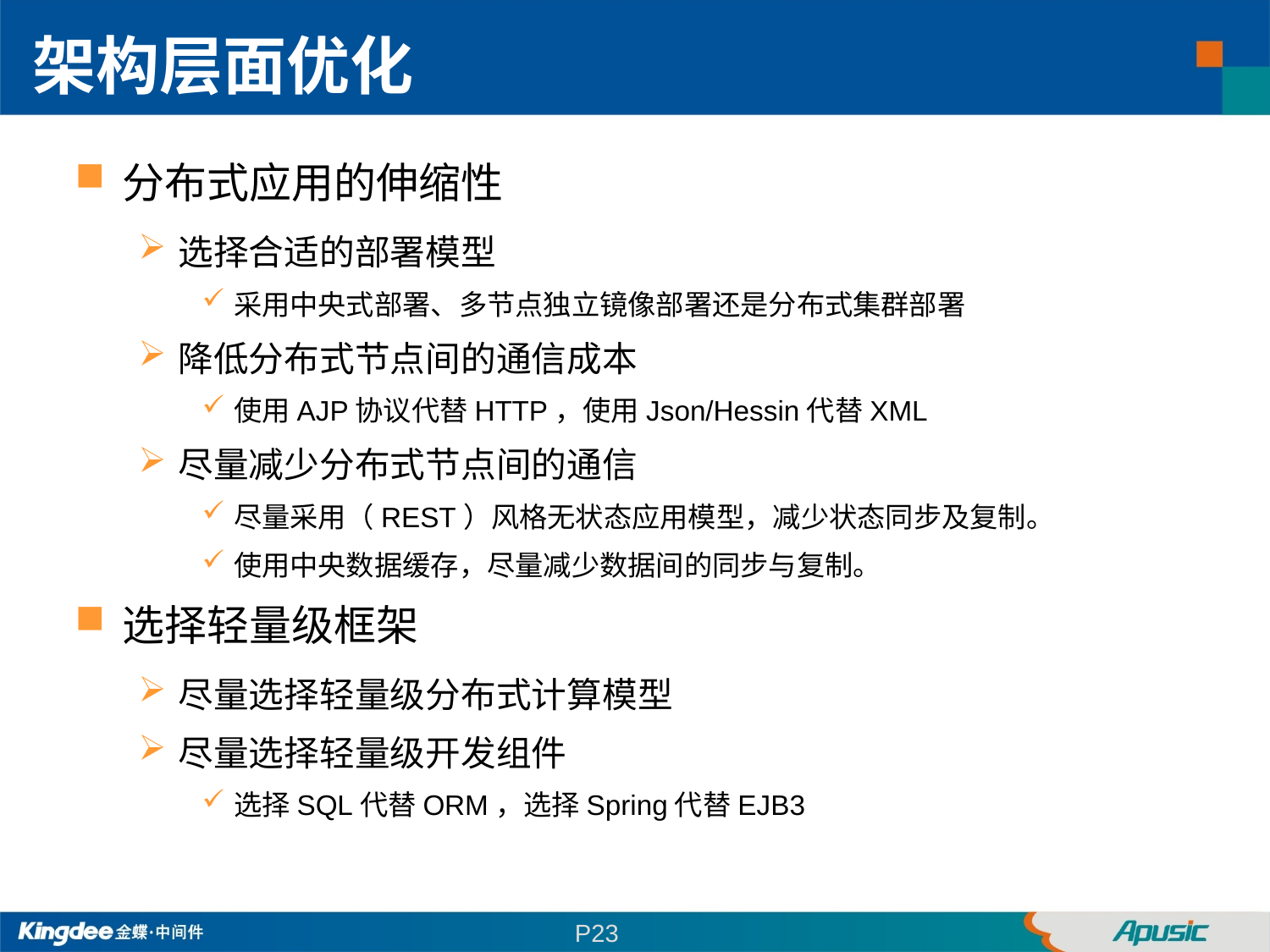

架构层面优化
分布式应用的伸缩性
选择合适的部署模型
采用中央式部署、多节点独立镜像部署还是分布式集群部署
降低分布式节点间的通信成本
使用AJP协议代替HTTP，使用Json/Hessin代替XML
尽量减少分布式节点间的通信
尽量采用（REST）风格无状态应用模型，减少状态同步及复制。
使用中央数据缓存，尽量减少数据间的同步与复制。
选择轻量级框架
尽量选择轻量级分布式计算模型
尽量选择轻量级开发组件
选择SQL代替ORM，选择Spring代替EJB3